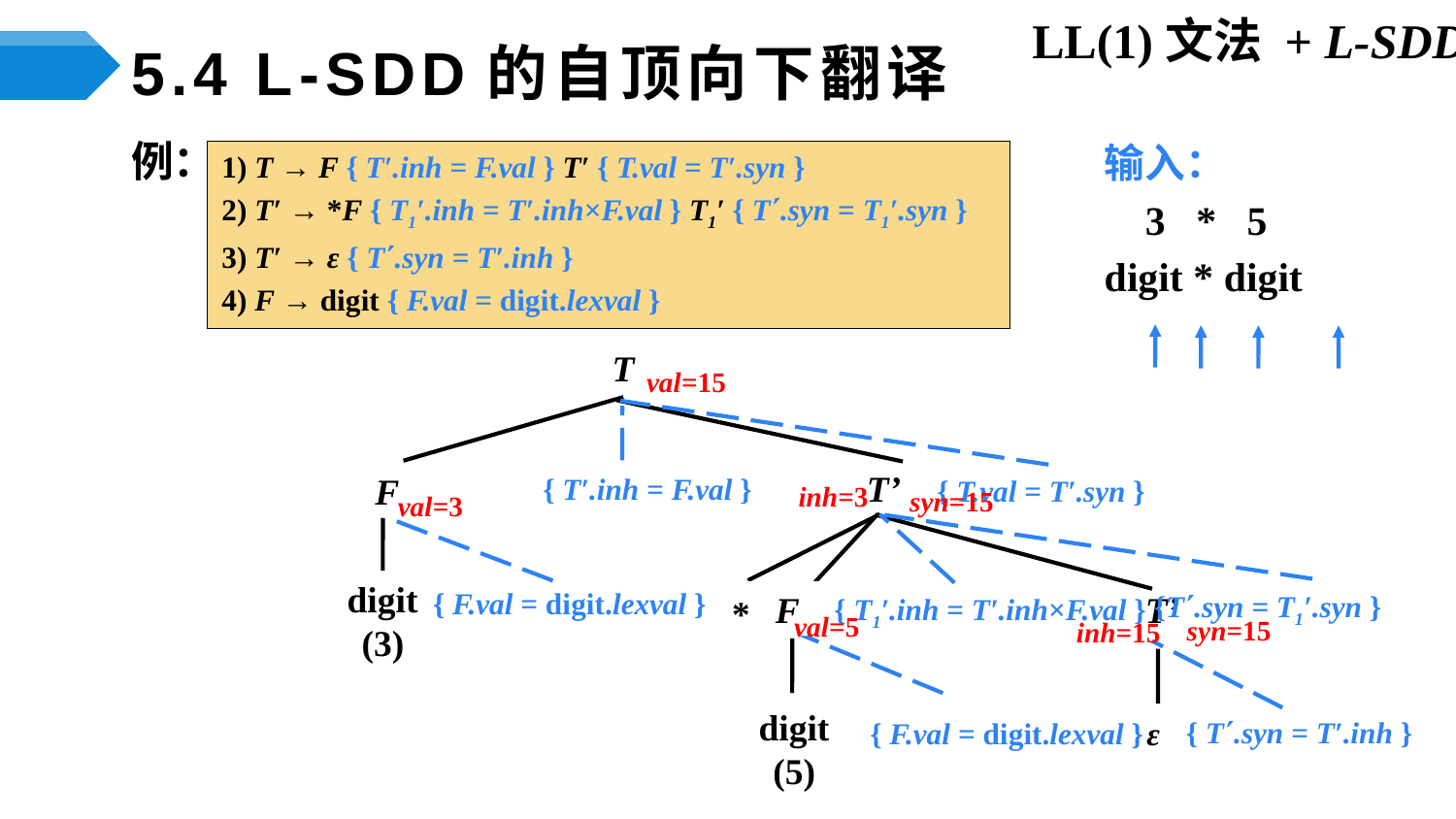

LL(1)文法 + L-SDD
# 5.4 L-SDD的自顶向下翻译
例：
输入：
    3   *   5
digit * digit

1) T → F { T′.inh = F.val } T′ { T.val = T′.syn }
2) T′ → *F { T1′.inh = T′.inh×F.val } T1′ { T΄.syn = T1′.syn }
3) T′ → ε { T΄.syn = T′.inh }
4) F → digit { F.val = digit.lexval }

T

T’
F

{ T′.inh = F.val }
{ T.val = T′.syn }
val=15
inh=3
syn=15
val=3

F
T’
*

{T΄.syn = T1′.syn }
{ T1′.inh = T′.inh×F.val }

digit
(3)

{ F.val = digit.lexval }
val=5
syn=15
inh=15

digit
(5)
{ F.val = digit.lexval }

ε
{ T΄.syn = T′.inh }